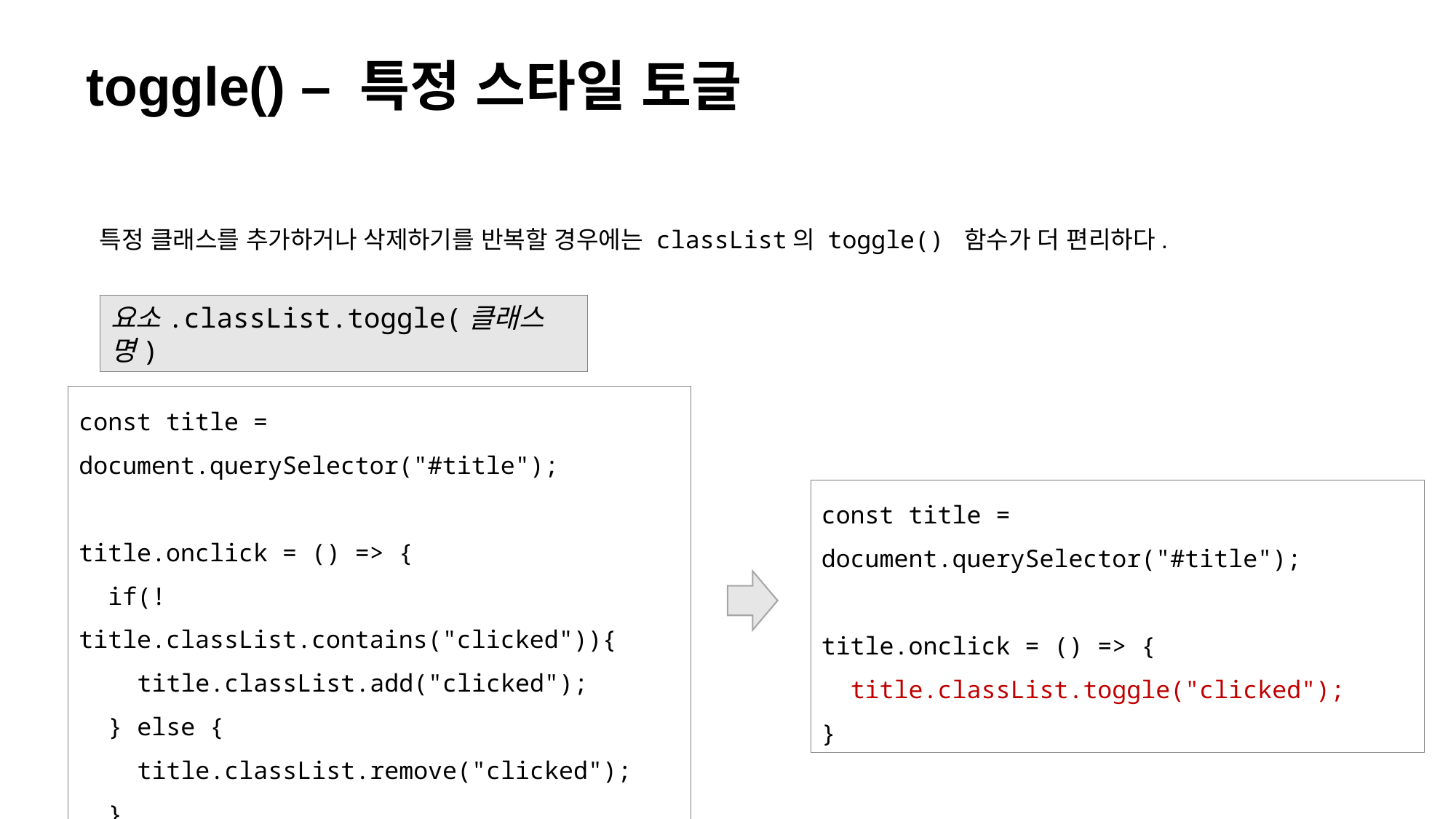

# toggle() – 특정 스타일 토글
특정 클래스를 추가하거나 삭제하기를 반복할 경우에는 classList의 toggle() 함수가 더 편리하다.
요소.classList.toggle(클래스명)
const title = document.querySelector("#title");
title.onclick = () => {
  if(!title.classList.contains("clicked")){
    title.classList.add("clicked");
  } else {
    title.classList.remove("clicked");
  }
}
const title = document.querySelector("#title");
title.onclick = () => {
  title.classList.toggle("clicked");
}